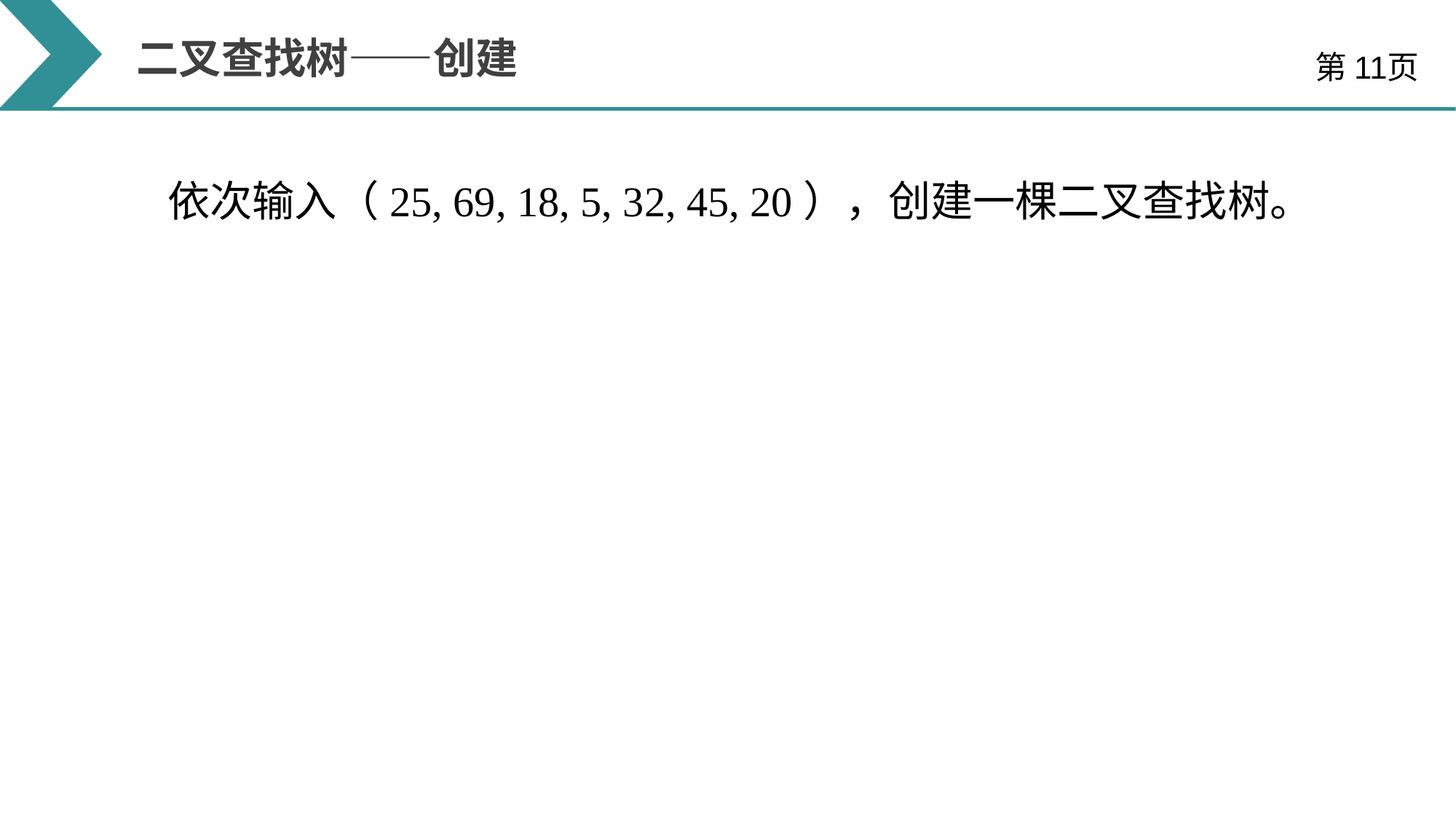

二叉查找树——创建
第11页
依次输入（25, 69, 18, 5, 32, 45, 20），创建一棵二叉查找树。